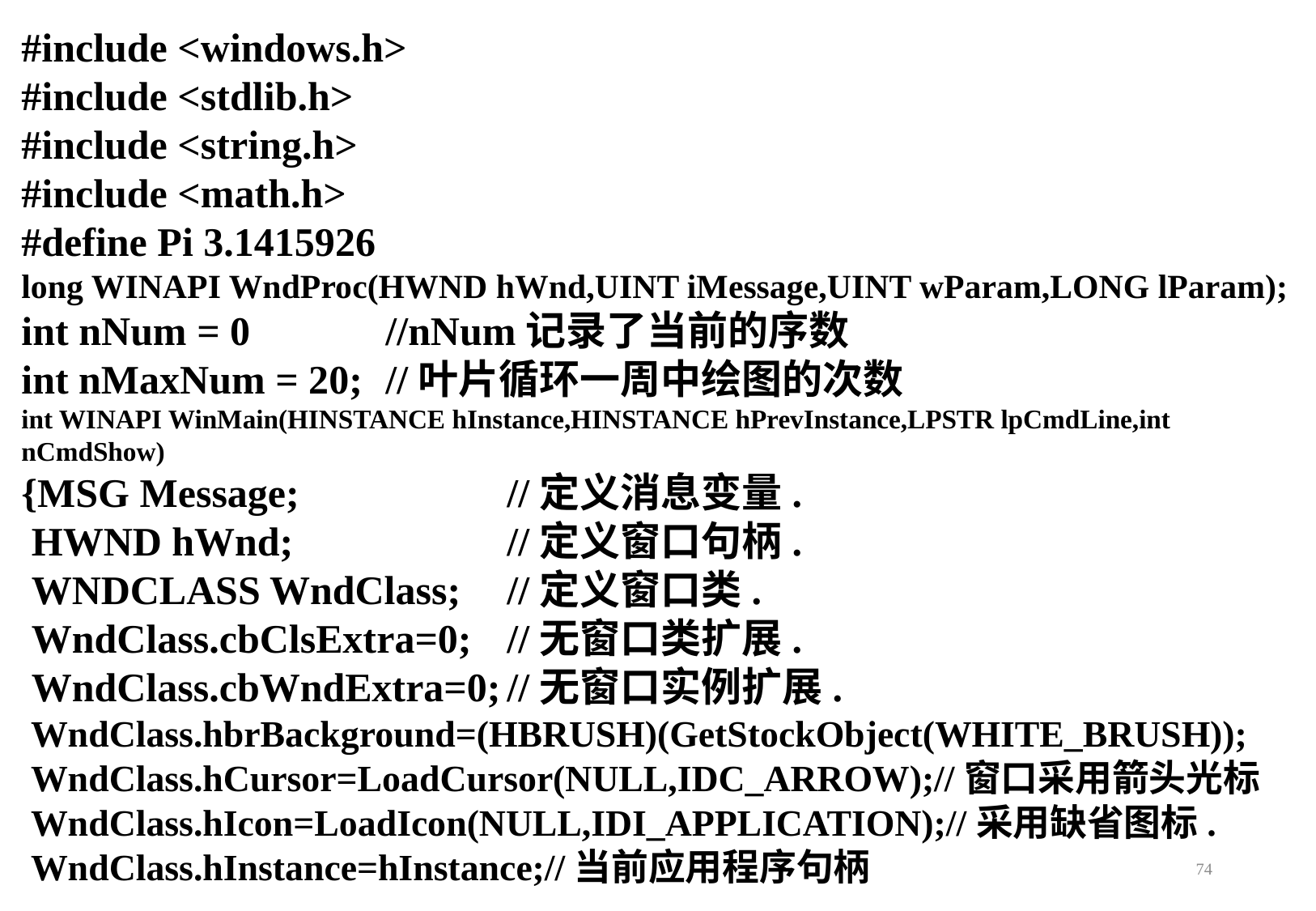

#include <windows.h>
#include <stdlib.h>
#include <string.h>
#include <math.h>
#define Pi 3.1415926
long WINAPI WndProc(HWND hWnd,UINT iMessage,UINT wParam,LONG lParam);
int nNum = 0		//nNum记录了当前的序数
int nMaxNum = 20;	//叶片循环一周中绘图的次数
int WINAPI WinMain(HINSTANCE hInstance,HINSTANCE hPrevInstance,LPSTR lpCmdLine,int nCmdShow)
{MSG Message;		//定义消息变量.
 HWND hWnd;		//定义窗口句柄.
 WNDCLASS WndClass;	//定义窗口类.
 WndClass.cbClsExtra=0;	//无窗口类扩展.
 WndClass.cbWndExtra=0;	//无窗口实例扩展.
 WndClass.hbrBackground=(HBRUSH)(GetStockObject(WHITE_BRUSH));
 WndClass.hCursor=LoadCursor(NULL,IDC_ARROW);//窗口采用箭头光标
 WndClass.hIcon=LoadIcon(NULL,IDI_APPLICATION);//采用缺省图标.
 WndClass.hInstance=hInstance;//当前应用程序句柄
74